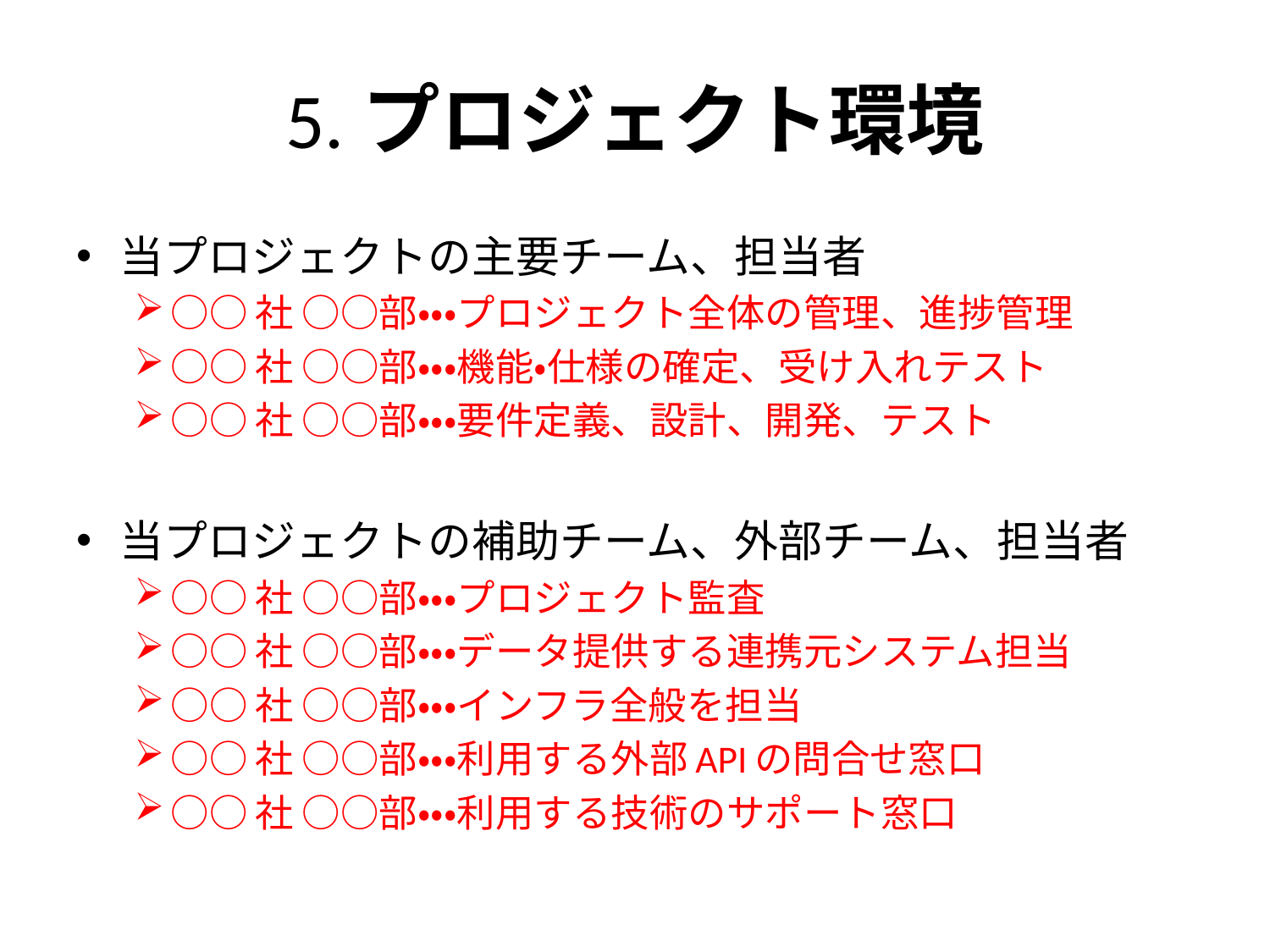

# 5.プロジェクト環境
当プロジェクトの主要チーム、担当者
○○社 ○○部・・・プロジェクト全体の管理、進捗管理
○○社 ○○部・・・機能・仕様の確定、受け入れテスト
○○社 ○○部・・・要件定義、設計、開発、テスト

当プロジェクトの補助チーム、外部チーム、担当者
○○社 ○○部・・・プロジェクト監査
○○社 ○○部・・・データ提供する連携元システム担当
○○社 ○○部・・・インフラ全般を担当
○○社 ○○部・・・利用する外部APIの問合せ窓口
○○社 ○○部・・・利用する技術のサポート窓口